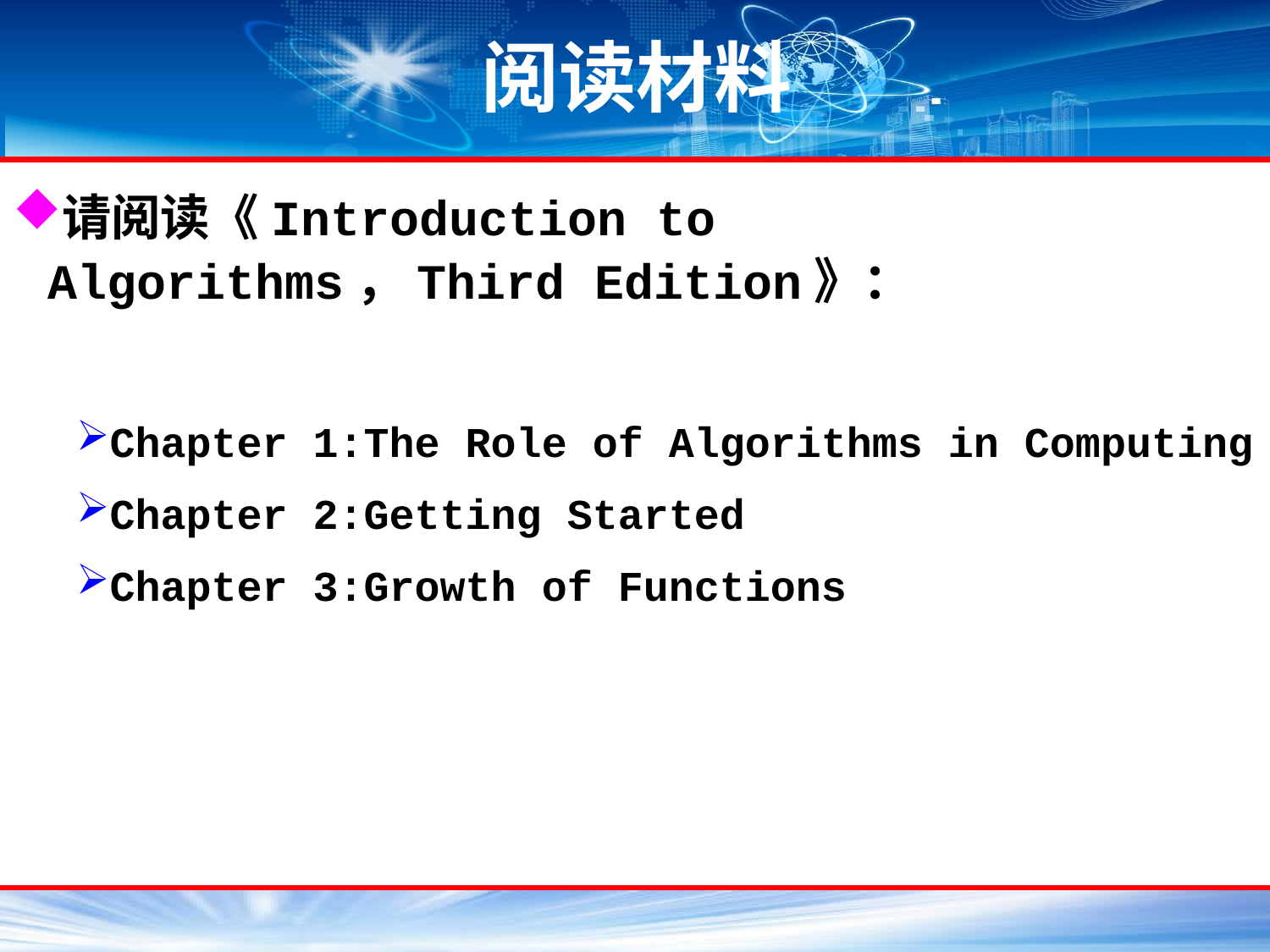

# 阅读材料
请阅读《Introduction to Algorithms，Third Edition》：

Chapter 1:The Role of Algorithms in Computing
Chapter 2:Getting Started
Chapter 3:Growth of Functions